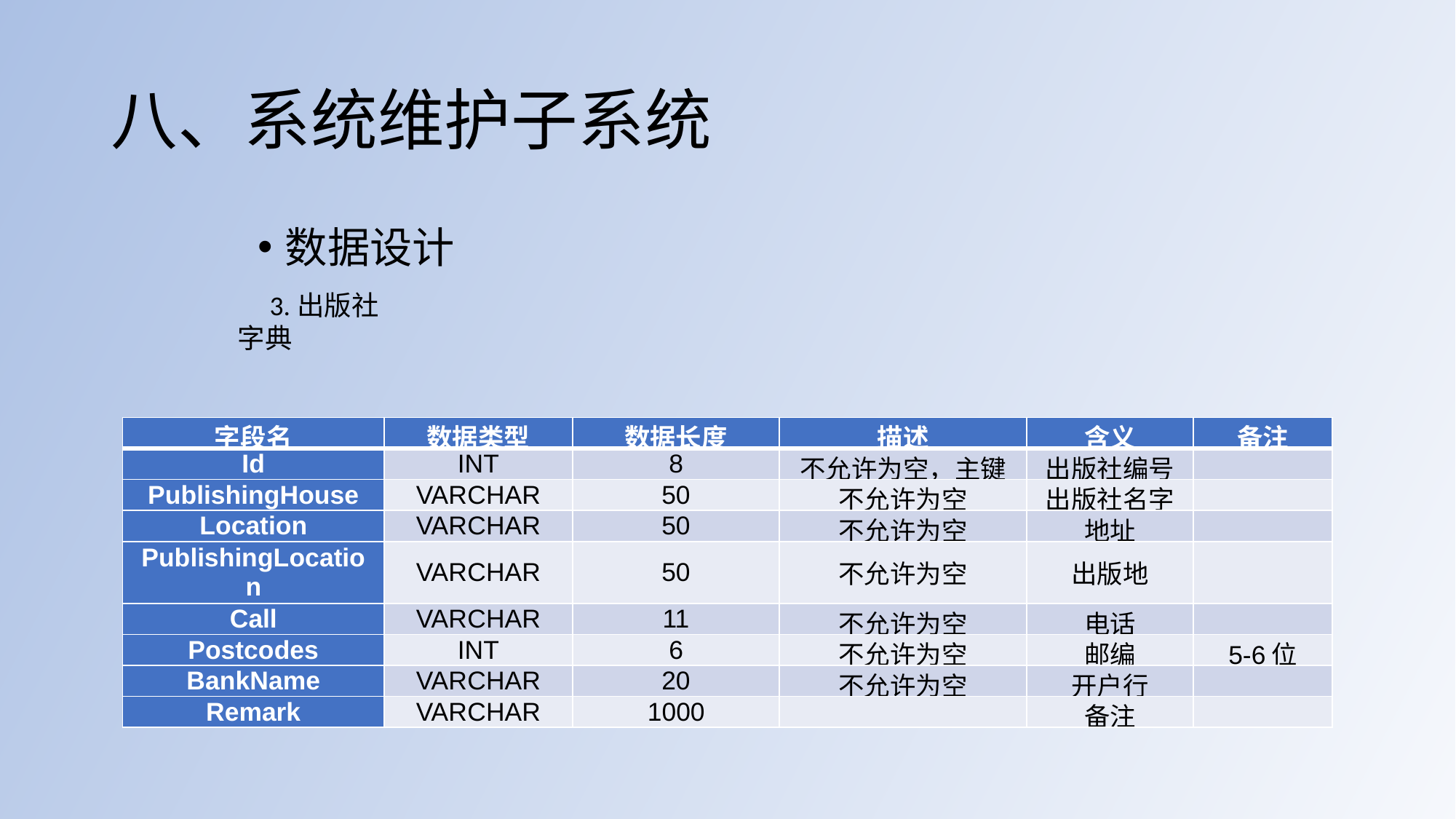

# 八、系统维护子系统
数据设计
3.出版社字典
| 字段名 | 数据类型 | 数据长度 | 描述 | 含义 | 备注 |
| --- | --- | --- | --- | --- | --- |
| Id | INT | 8 | 不允许为空，主键 | 出版社编号 |  |
| PublishingHouse | VARCHAR | 50 | 不允许为空 | 出版社名字 |  |
| Location | VARCHAR | 50 | 不允许为空 | 地址 |  |
| PublishingLocation | VARCHAR | 50 | 不允许为空 | 出版地 |  |
| Call | VARCHAR | 11 | 不允许为空 | 电话 |  |
| Postcodes | INT | 6 | 不允许为空 | 邮编 | 5-6位 |
| BankName | VARCHAR | 20 | 不允许为空 | 开户行 |  |
| Remark | VARCHAR | 1000 |  | 备注 |  |